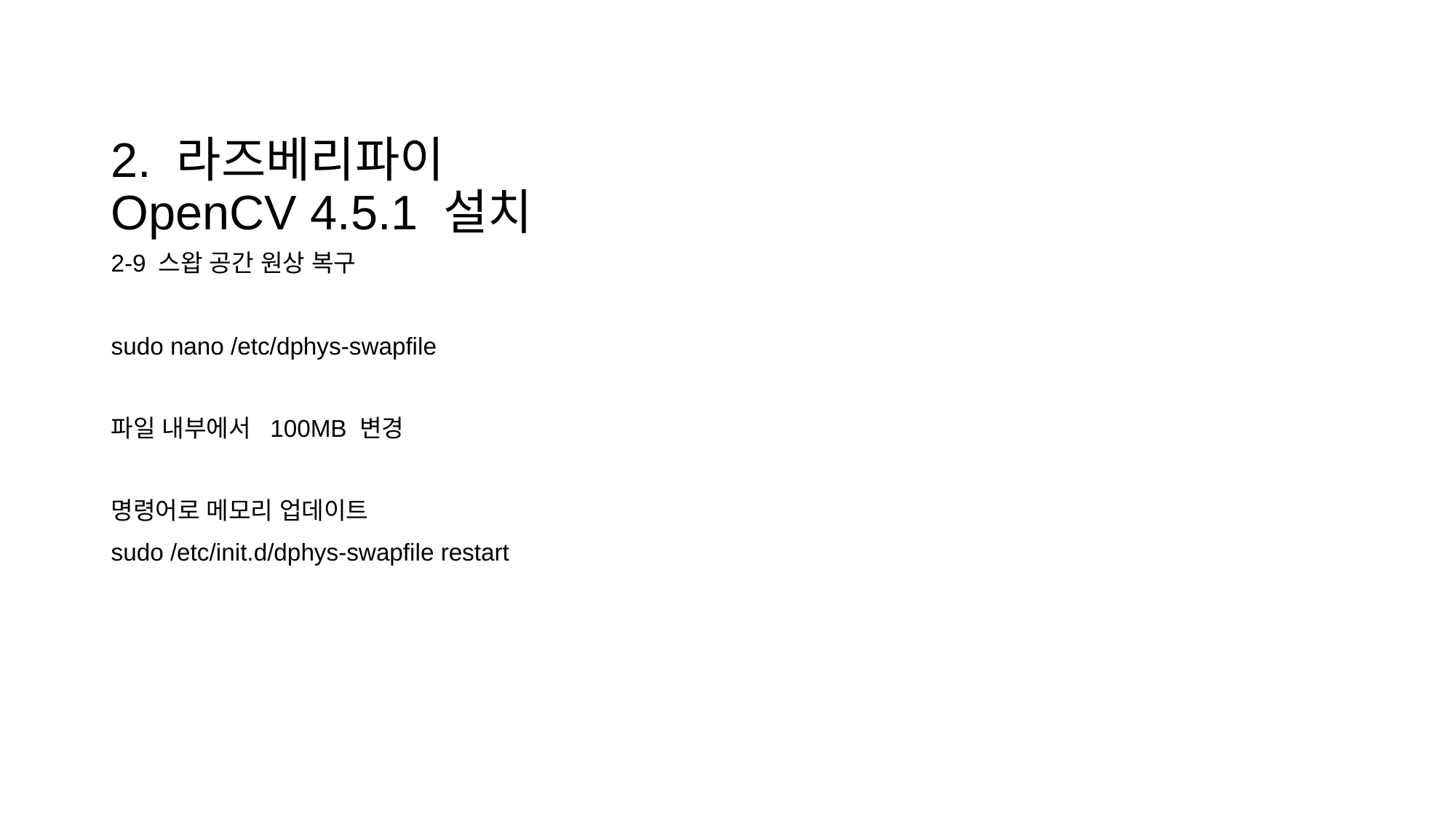

# 2. 라즈베리파이 OpenCV 4.5.1 설치
2-9 스왑 공간 원상 복구

sudo nano /etc/dphys-swapfile

파일 내부에서  100MB 변경

명령어로 메모리 업데이트
sudo /etc/init.d/dphys-swapfile restart